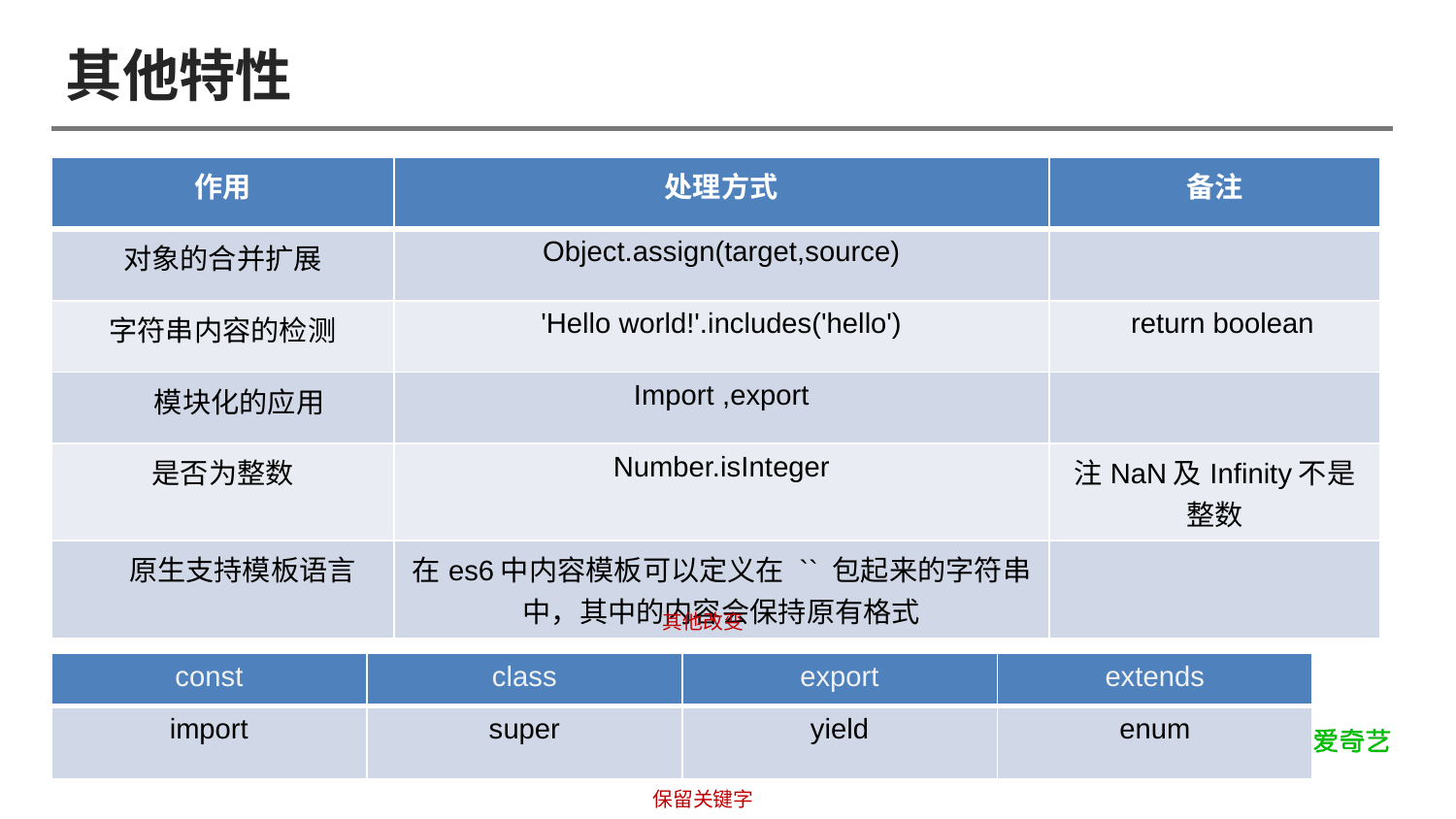

# 其他特性
| 作用 | 处理方式 | 备注 |
| --- | --- | --- |
| 对象的合并扩展 | Object.assign(target,source) |  |
| 字符串内容的检测 | 'Hello world!'.includes('hello') | return boolean |
| 模块化的应用 | Import ,export |  |
| 是否为整数 | Number.isInteger | 注NaN及Infinity不是整数 |
| 原生支持模板语言 | 在es6中内容模板可以定义在 `` 包起来的字符串中，其中的内容会保持原有格式 |  |
其他改变
| const | class | export | extends |
| --- | --- | --- | --- |
| import | super | yield | enum |
保留关键字